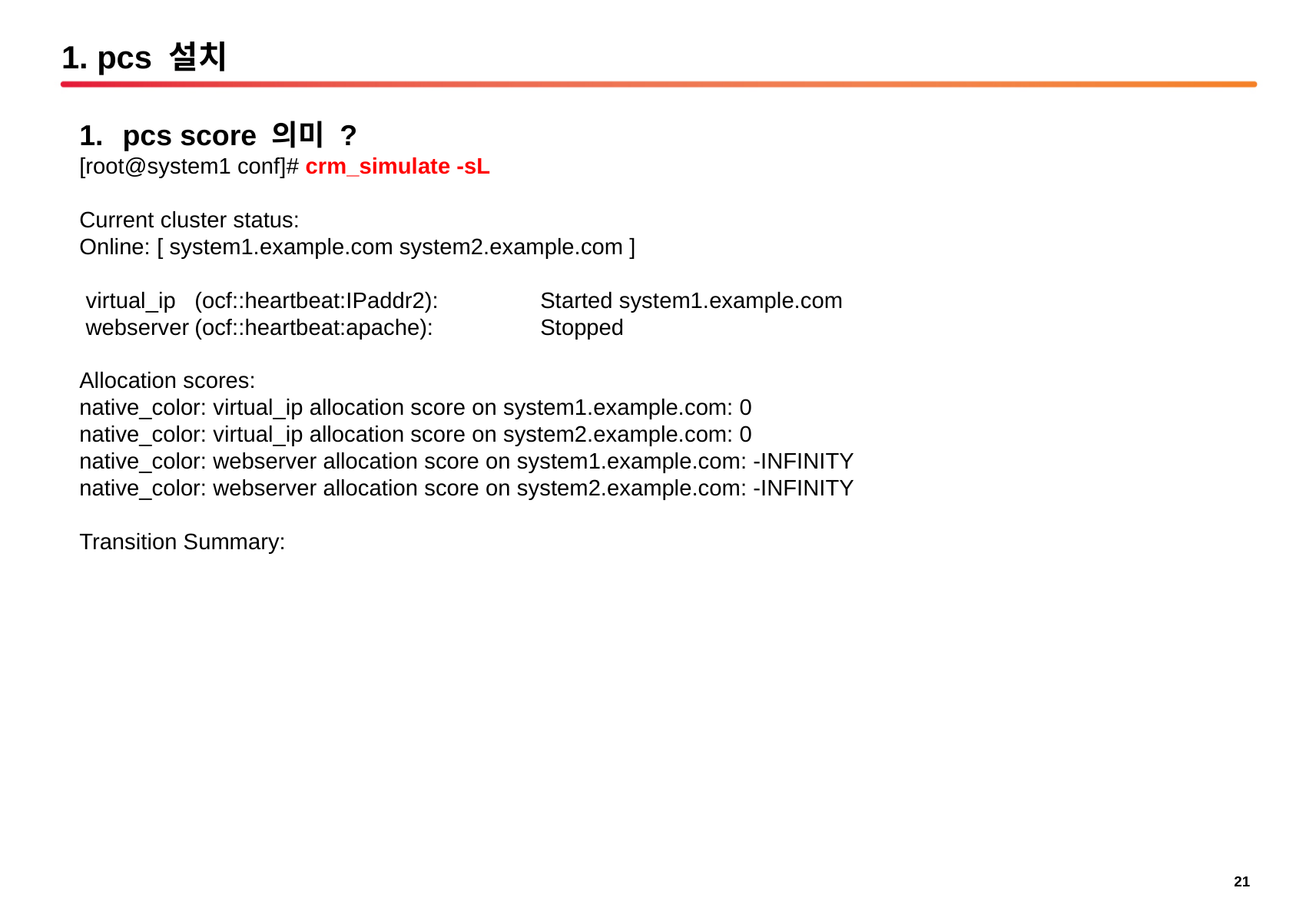

# 1. pcs 설치
pcs score 의미 ?
[root@system1 conf]# crm_simulate -sL

Current cluster status:
Online: [ system1.example.com system2.example.com ]

 virtual_ip	(ocf::heartbeat:IPaddr2):	Started system1.example.com
 webserver	(ocf::heartbeat:apache):	Stopped

Allocation scores:
native_color: virtual_ip allocation score on system1.example.com: 0
native_color: virtual_ip allocation score on system2.example.com: 0
native_color: webserver allocation score on system1.example.com: -INFINITY
native_color: webserver allocation score on system2.example.com: -INFINITY

Transition Summary: